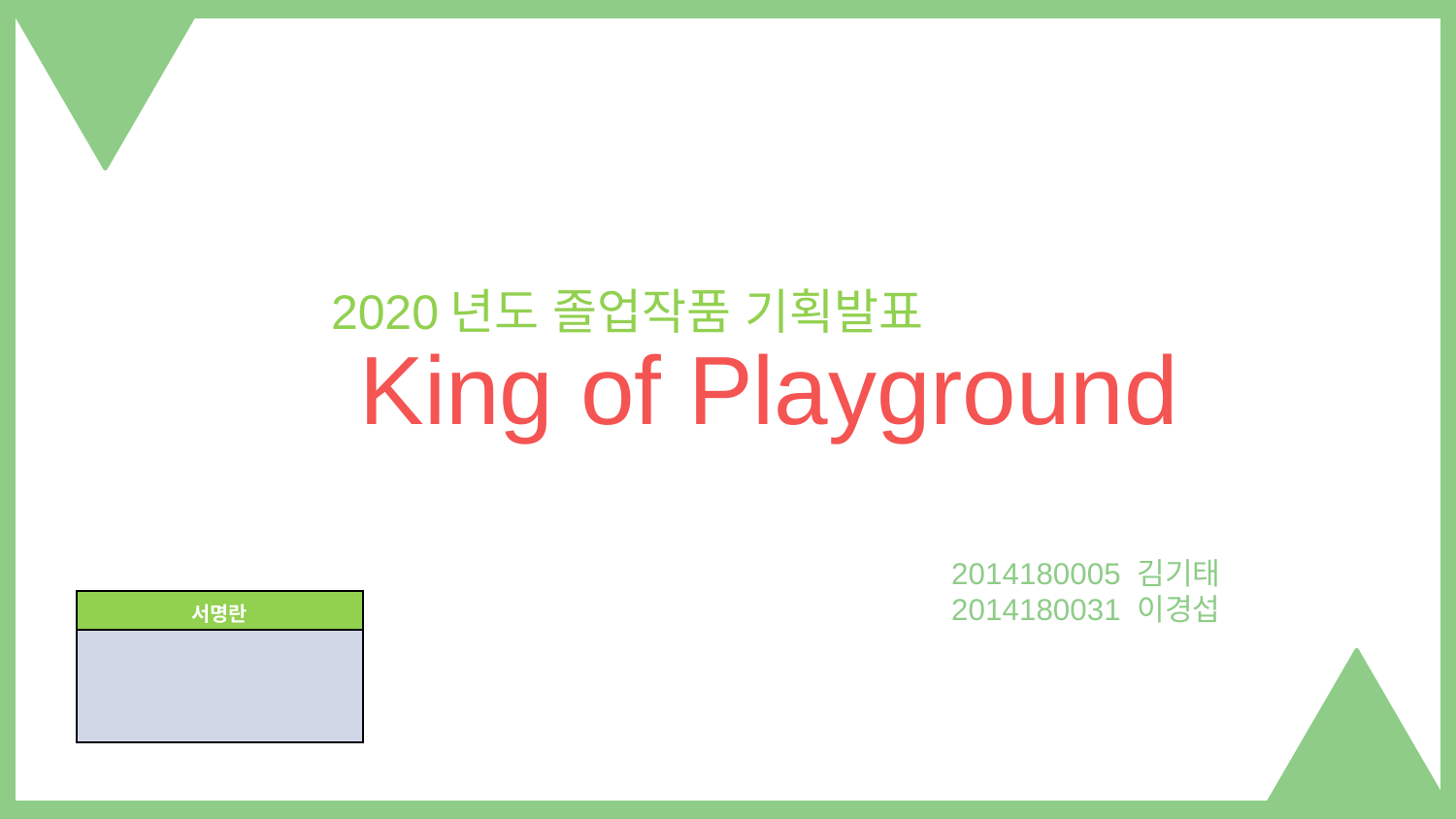

2020년도 졸업작품 기획발표
King of Playground
2014180005 김기태
2014180031 이경섭
| 서명란 |
| --- |
|  |